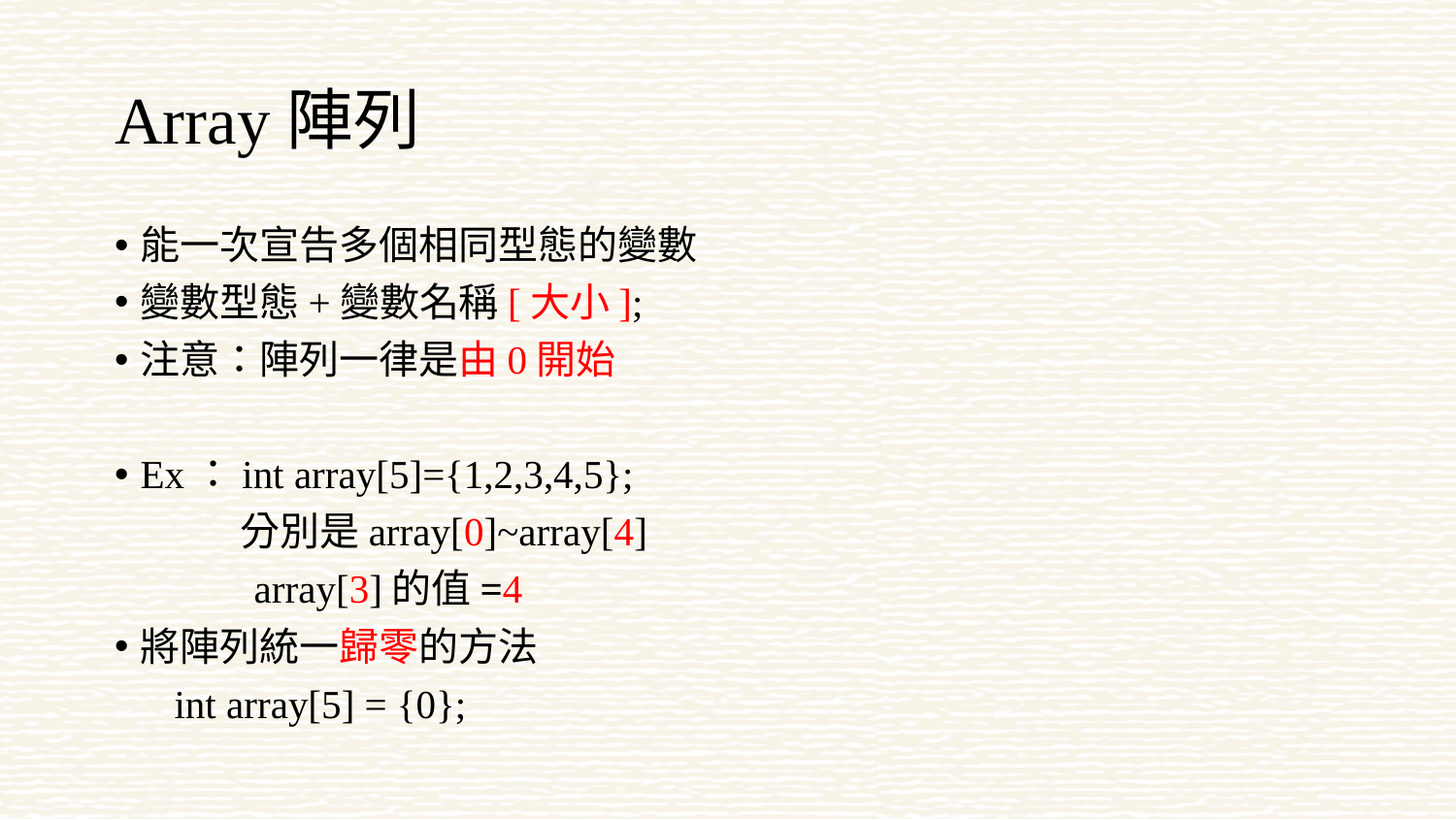

# Array陣列
能一次宣告多個相同型態的變數
變數型態+變數名稱[大小];
注意：陣列一律是由0開始

Ex：int array[5]={1,2,3,4,5};
             分別是array[0]~array[4]
              array[3]的值=4
將陣列統一歸零的方法
      int array[5] = {0};